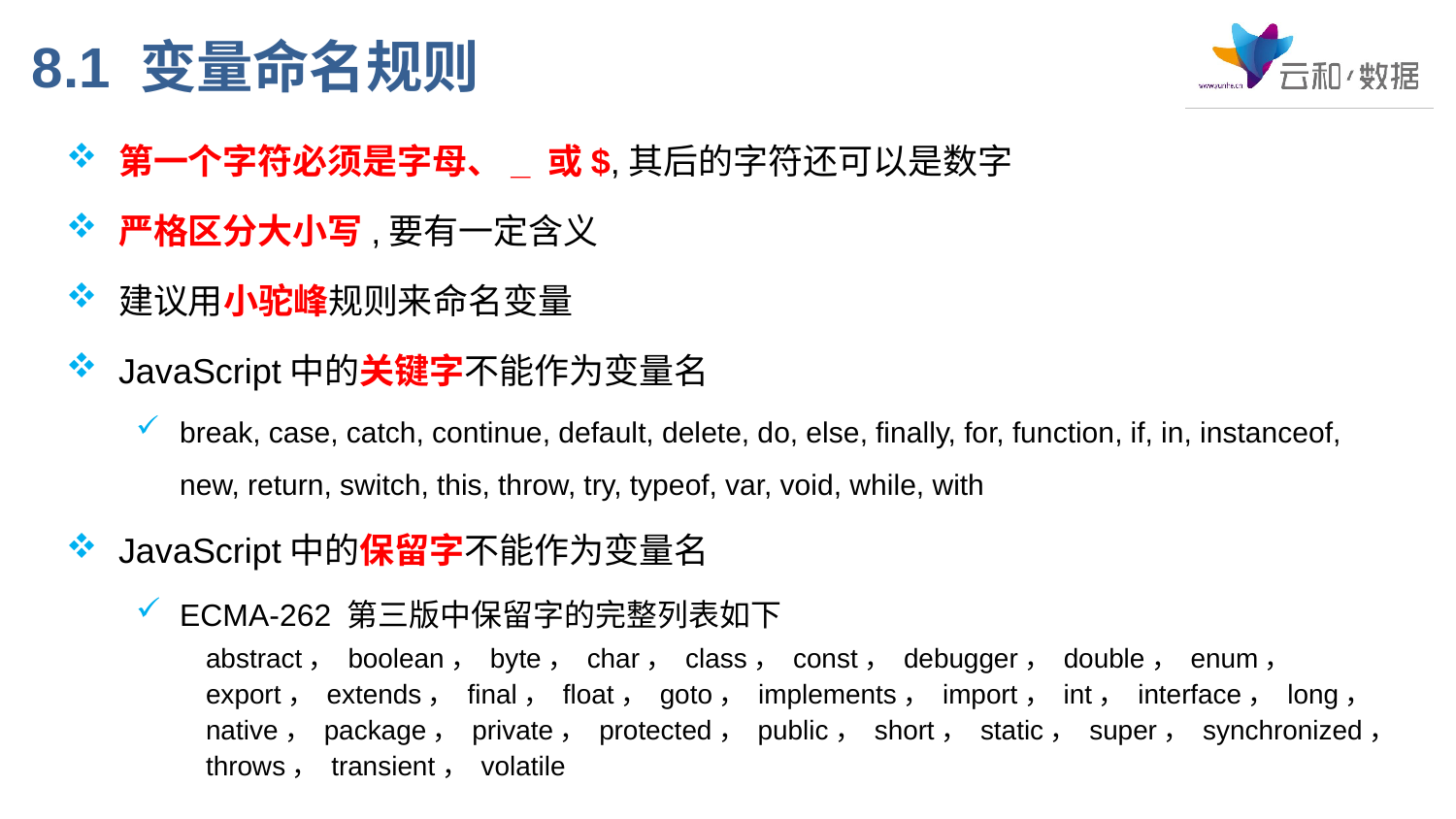

# 8.1 变量命名规则
第一个字符必须是字母、_ 或$,其后的字符还可以是数字
严格区分大小写,要有一定含义
建议用小驼峰规则来命名变量
JavaScript中的关键字不能作为变量名
break, case, catch, continue, default, delete, do, else, finally, for, function, if, in, instanceof, new, return, switch, this, throw, try, typeof, var, void, while, with
JavaScript中的保留字不能作为变量名
ECMA-262 第三版中保留字的完整列表如下
abstract， boolean， byte， char， class， const， debugger， double， enum， export， extends， final， float， goto， implements， import， int， interface， long， native， package， private， protected， public， short， static， super， synchronized， throws， transient， volatile
11